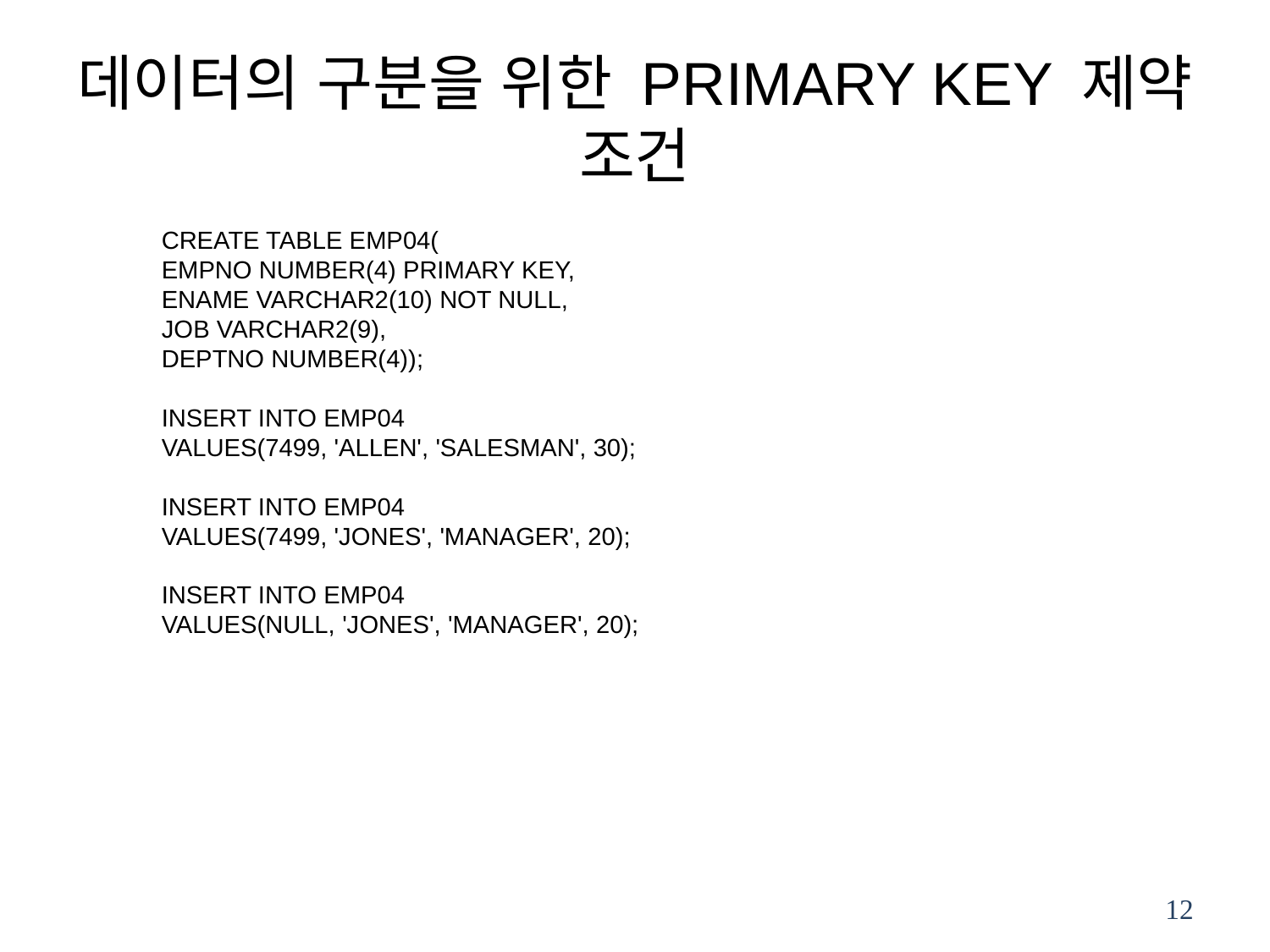

# 데이터의 구분을 위한 PRIMARY KEY 제약 조건
CREATE TABLE EMP04(
EMPNO NUMBER(4) PRIMARY KEY,
ENAME VARCHAR2(10) NOT NULL,
JOB VARCHAR2(9),
DEPTNO NUMBER(4));

INSERT INTO EMP04
VALUES(7499, 'ALLEN', 'SALESMAN', 30);

INSERT INTO EMP04
VALUES(7499, 'JONES', 'MANAGER', 20);

INSERT INTO EMP04
VALUES(NULL, 'JONES', 'MANAGER', 20);

12